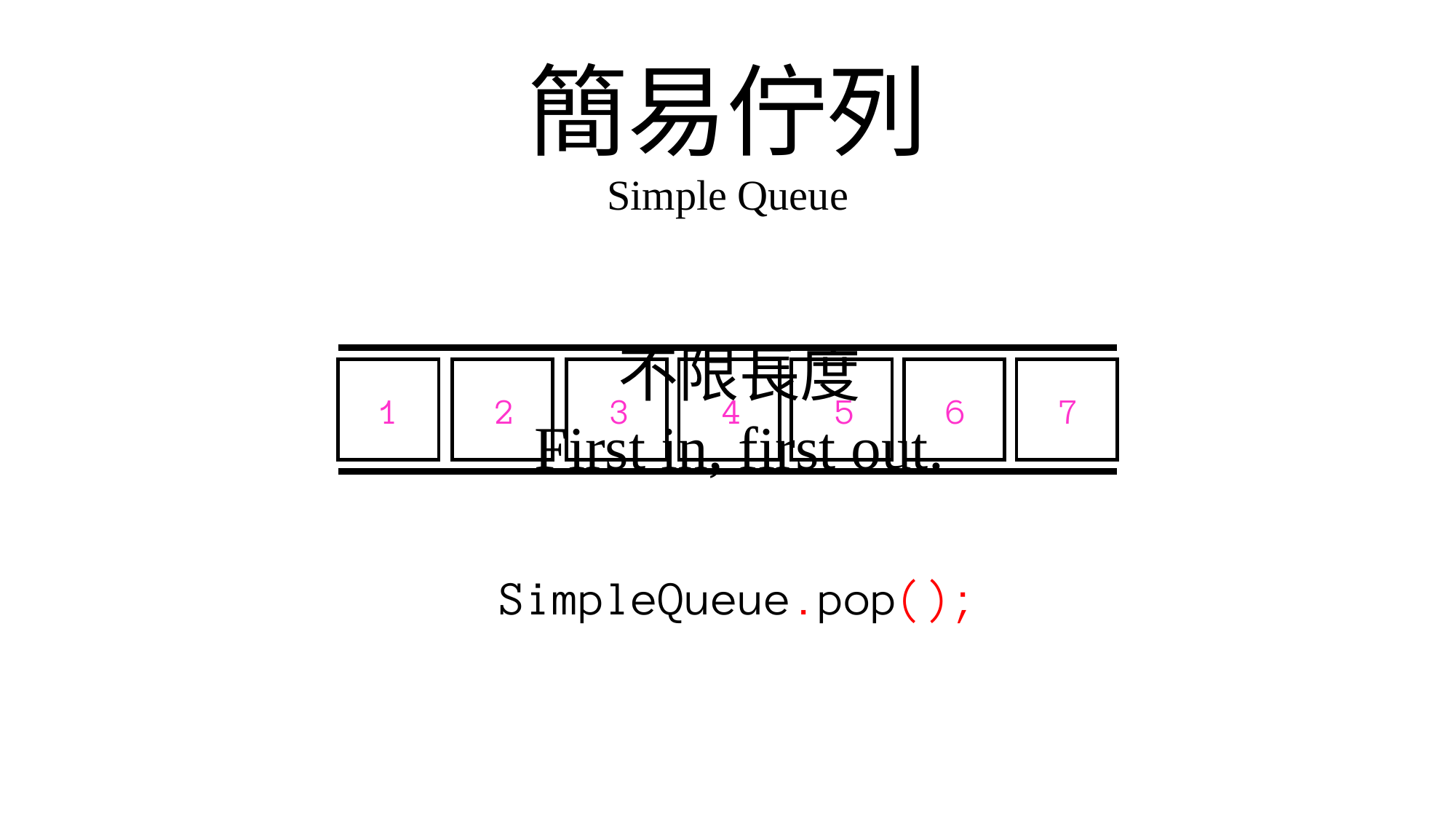

簡易佇列
Simple Queue
不限長度
First in, first out.

1

2

3

4

5

6

7
SimpleQueue.pop();